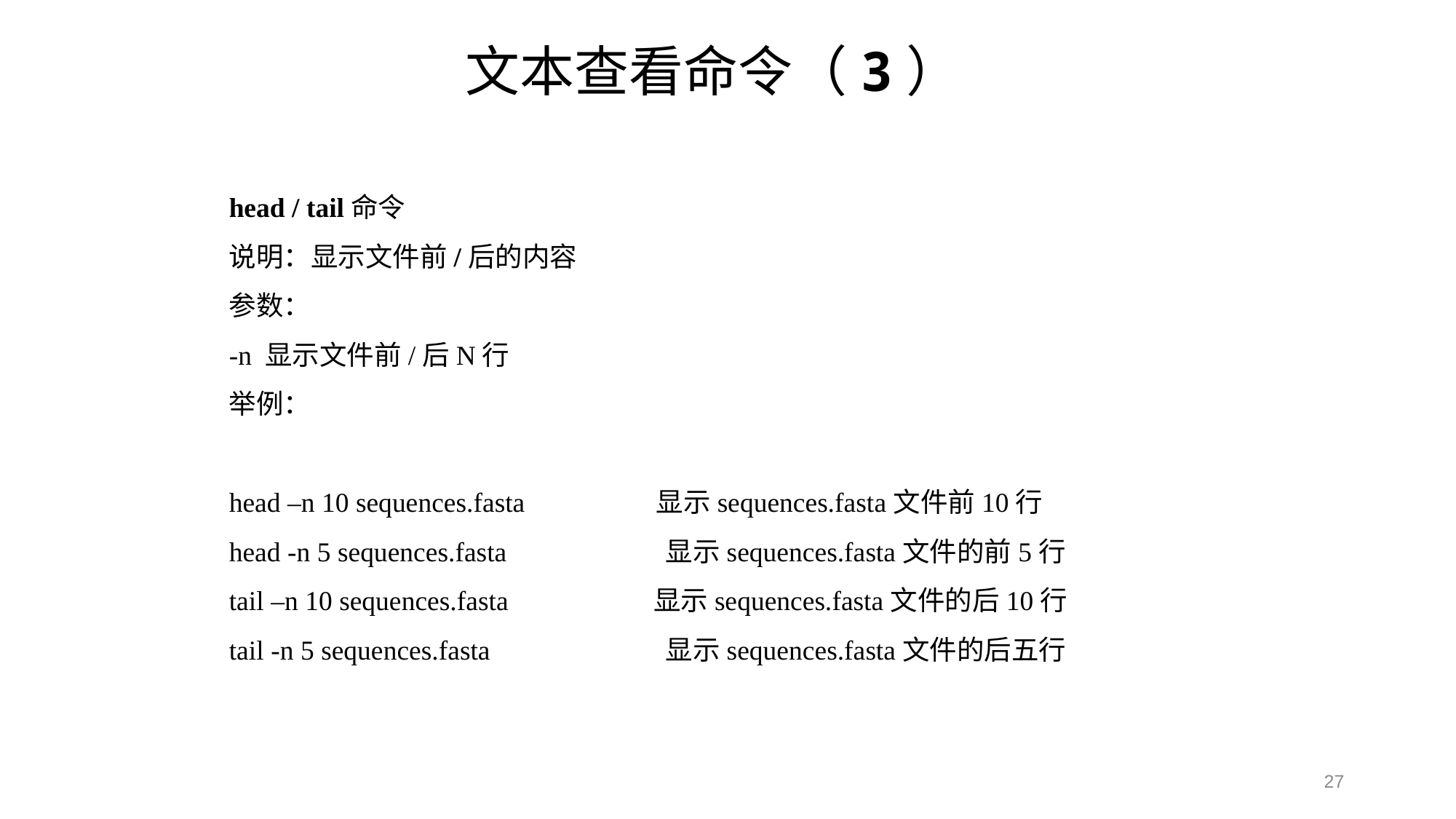

文本查看命令（3）
head / tail命令
说明：显示文件前/后的内容
参数：
-n 显示文件前/后N行
举例：

head –n 10 sequences.fasta                  显示sequences.fasta文件前10行
head -n 5 sequences.fasta        	显示sequences.fasta文件的前5行
tail –n 10 sequences.fasta                    显示sequences.fasta文件的后10行
tail -n 5 sequences.fasta        		显示sequences.fasta文件的后五行
27